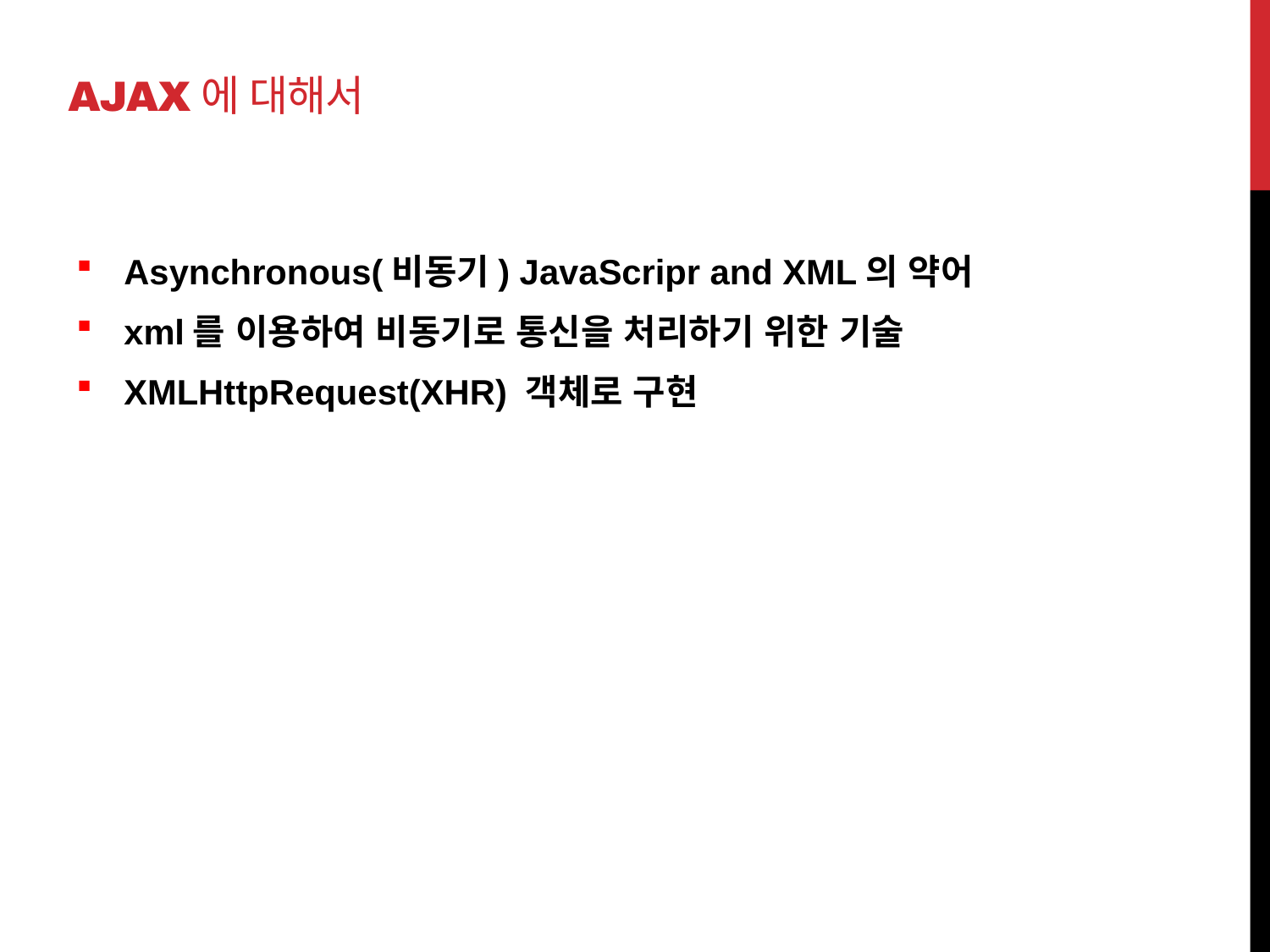

# Ajax에 대해서
Asynchronous(비동기) JavaScripr and XML의 약어
xml를 이용하여 비동기로 통신을 처리하기 위한 기술
XMLHttpRequest(XHR) 객체로 구현